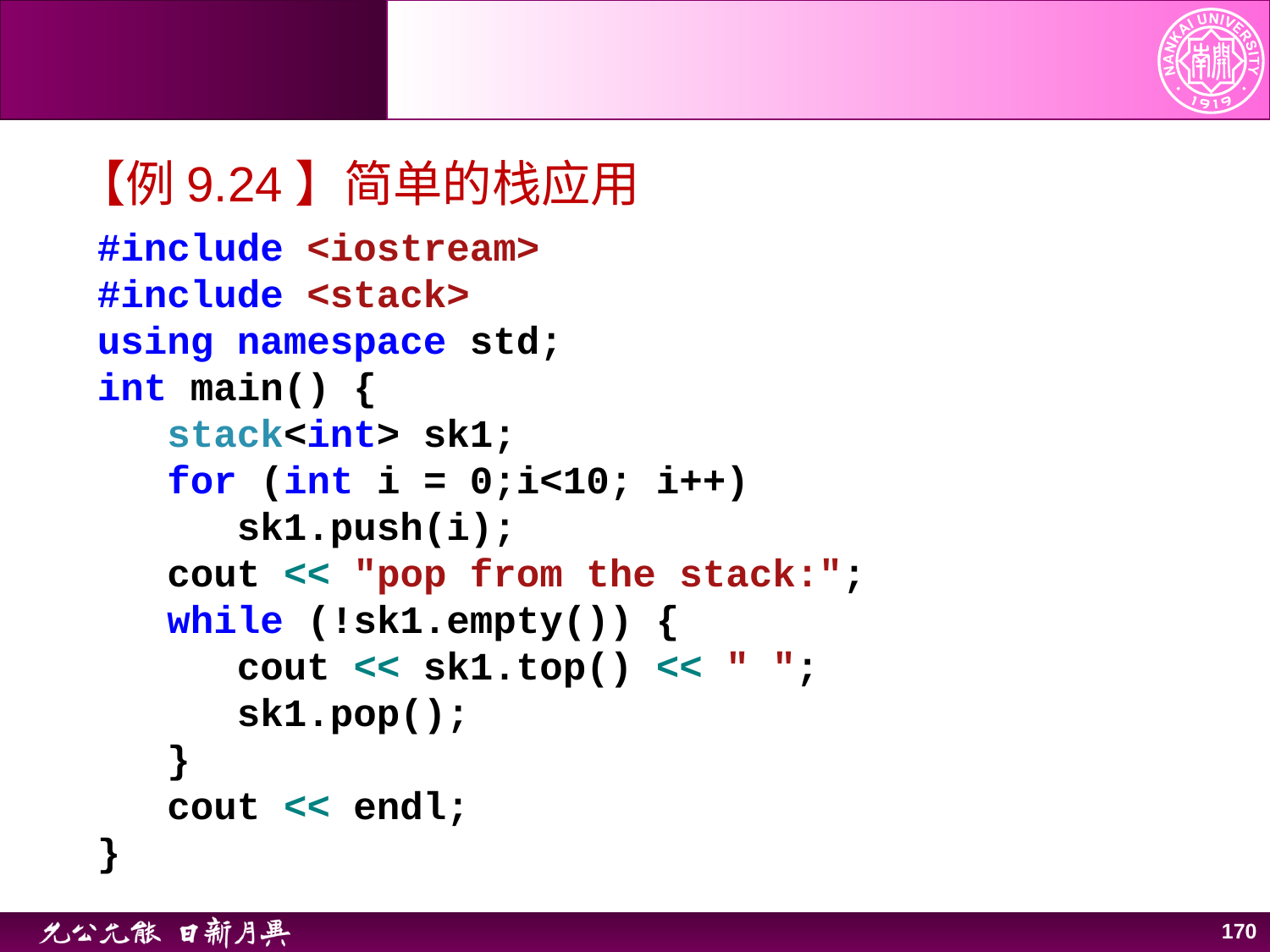

【例9.24】简单的栈应用
#include <iostream>
#include <stack>
using namespace std;
int main() {
   stack<int> sk1;
   for (int i = 0;i<10; i++)
      sk1.push(i);
   cout << "pop from the stack:";
   while (!sk1.empty()) {
      cout << sk1.top() << " ";
      sk1.pop();
   }
   cout << endl;
}
170